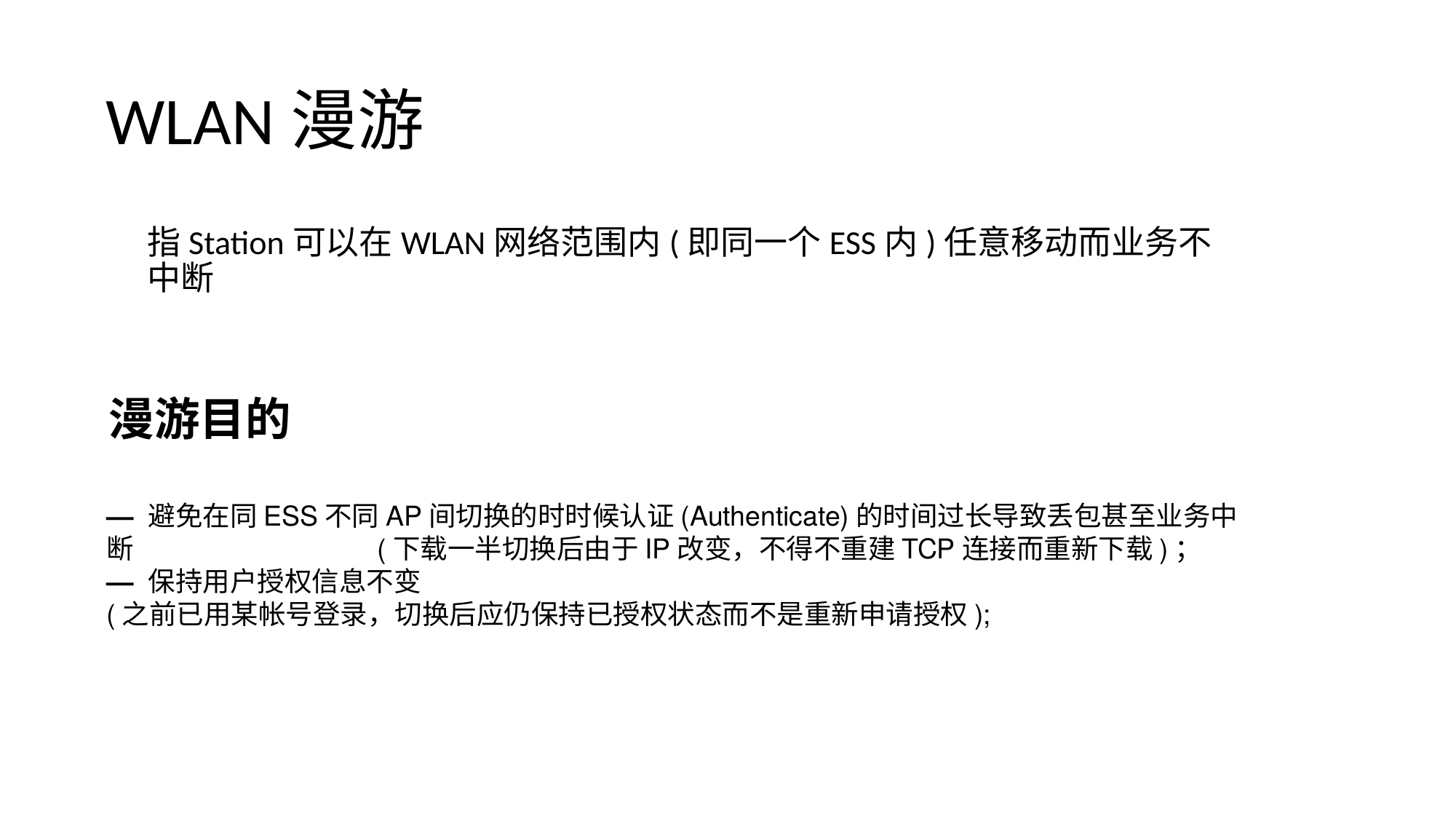

# WLAN漫游
指Station可以在WLAN网络范围内(即同一个ESS内)任意移动而业务不中断
漫游目的
— 避免在同ESS不同AP间切换的时时候认证(Authenticate)的时间过长导致丢包甚至业务中断                               (下载一半切换后由于IP改变，不得不重建TCP连接而重新下载)；
— 保持用户授权信息不变
(之前已用某帐号登录，切换后应仍保持已授权状态而不是重新申请授权);